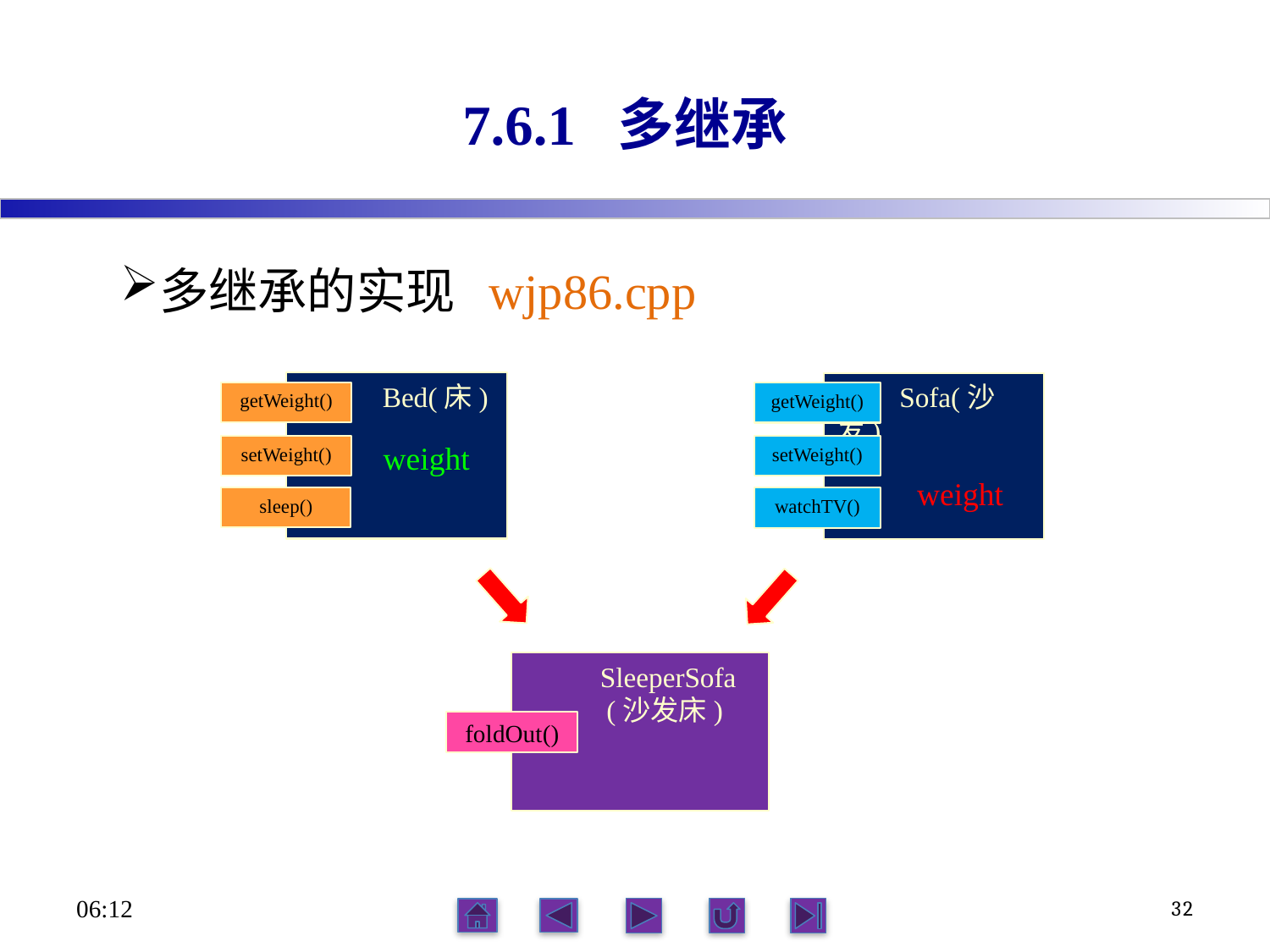

# 7.6.1  多继承
多继承的实现  wjp86.cpp

            Bed(床)

                weight

         Sofa(沙发)

          weight
getWeight()
getWeight()
setWeight()
setWeight()
sleep()
watchTV()

        SleeperSofa
       (沙发床)

foldOut()
06:12
32